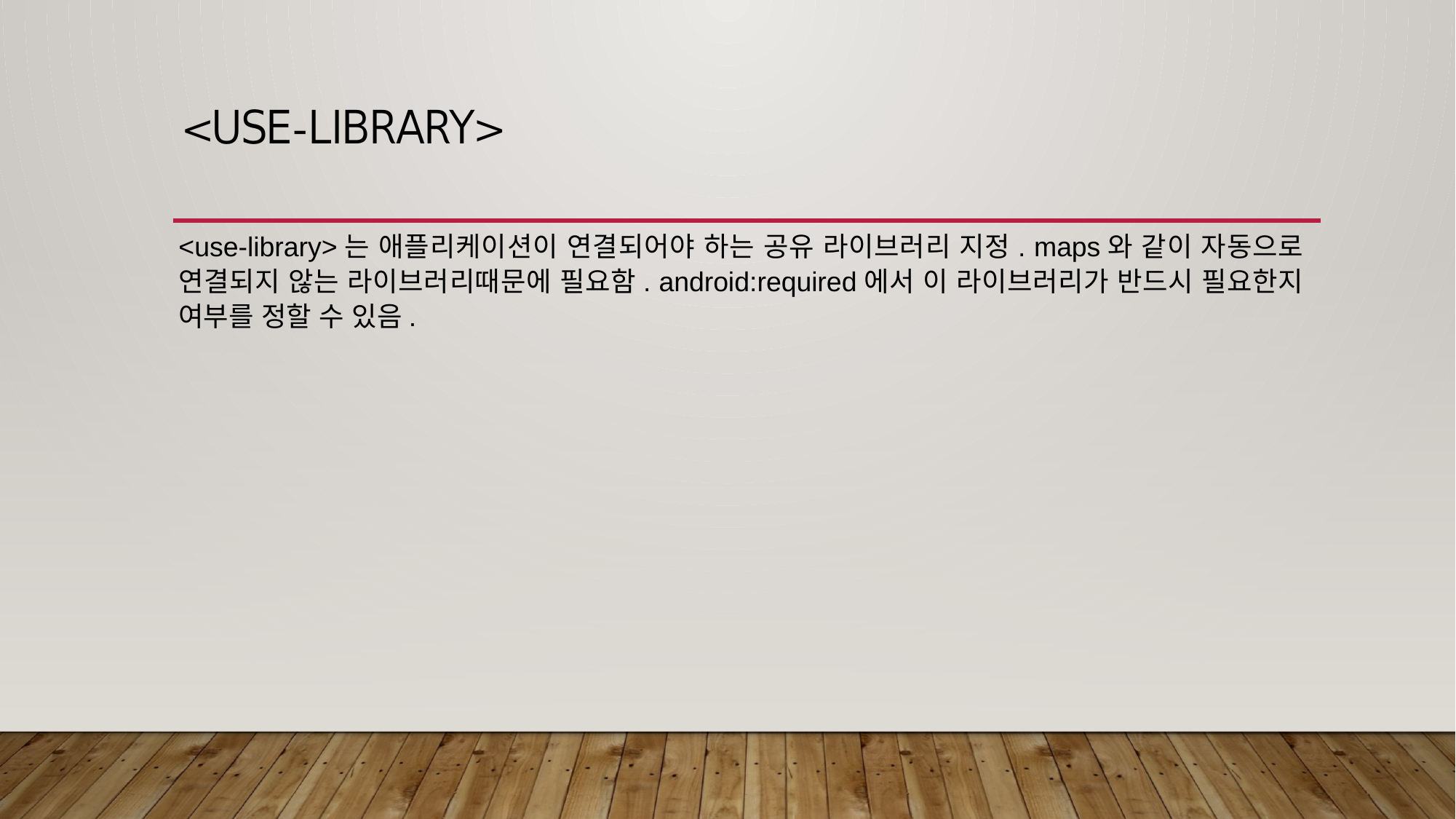

# <use-library>
<use-library>는 애플리케이션이 연결되어야 하는 공유 라이브러리 지정. maps와 같이 자동으로 연결되지 않는 라이브러리때문에 필요함. android:required에서 이 라이브러리가 반드시 필요한지 여부를 정할 수 있음.